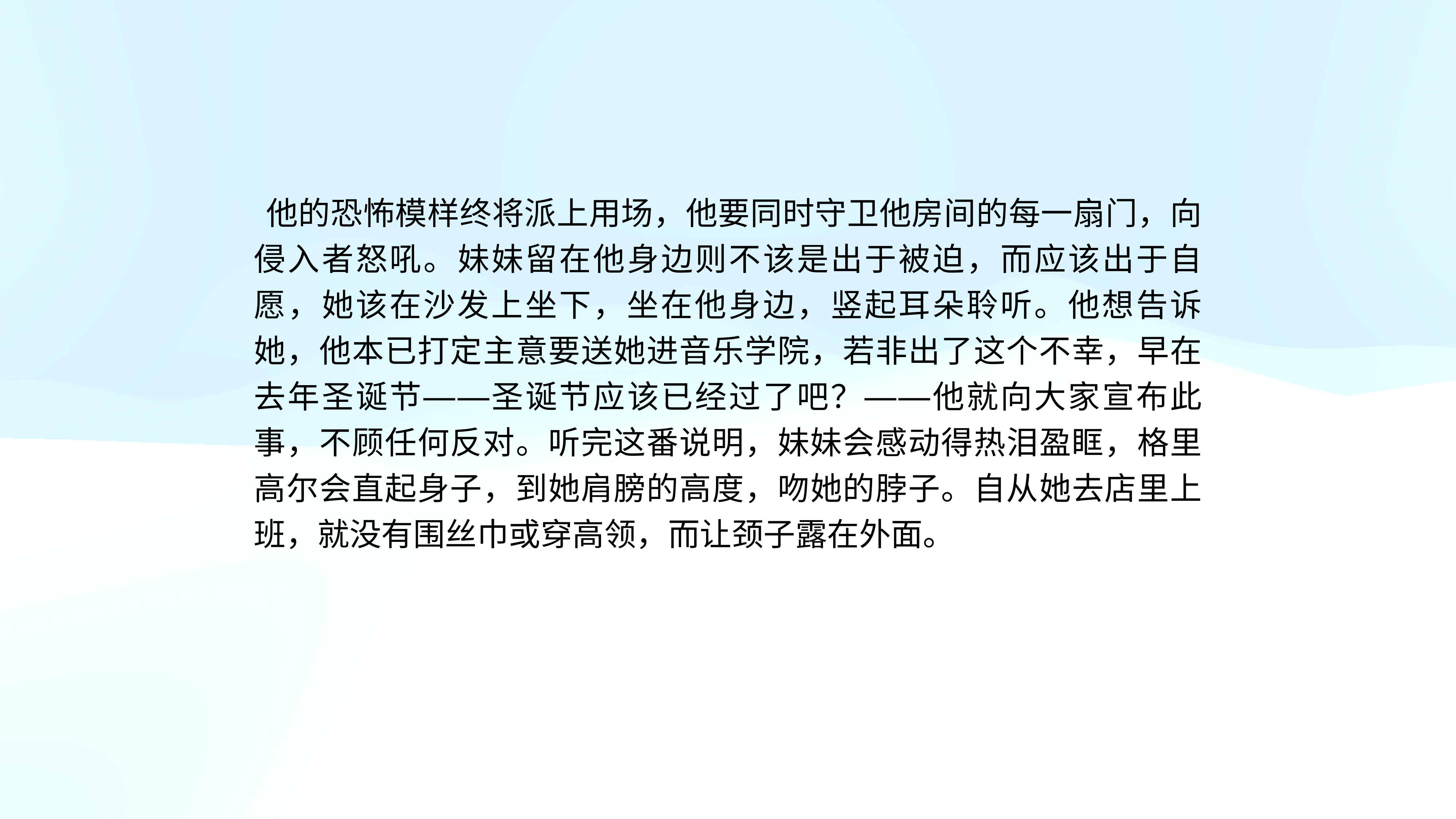

他的恐怖模样终将派上用场，他要同时守卫他房间的每一扇门，向侵入者怒吼。妹妹留在他身边则不该是出于被迫，而应该出于自愿，她该在沙发上坐下，坐在他身边，竖起耳朵聆听。他想告诉她，他本已打定主意要送她进音乐学院，若非出了这个不幸，早在去年圣诞节——圣诞节应该已经过了吧？——他就向大家宣布此事，不顾任何反对。听完这番说明，妹妹会感动得热泪盈眶，格里高尔会直起身子，到她肩膀的高度，吻她的脖子。自从她去店里上班，就没有围丝巾或穿高领，而让颈子露在外面。